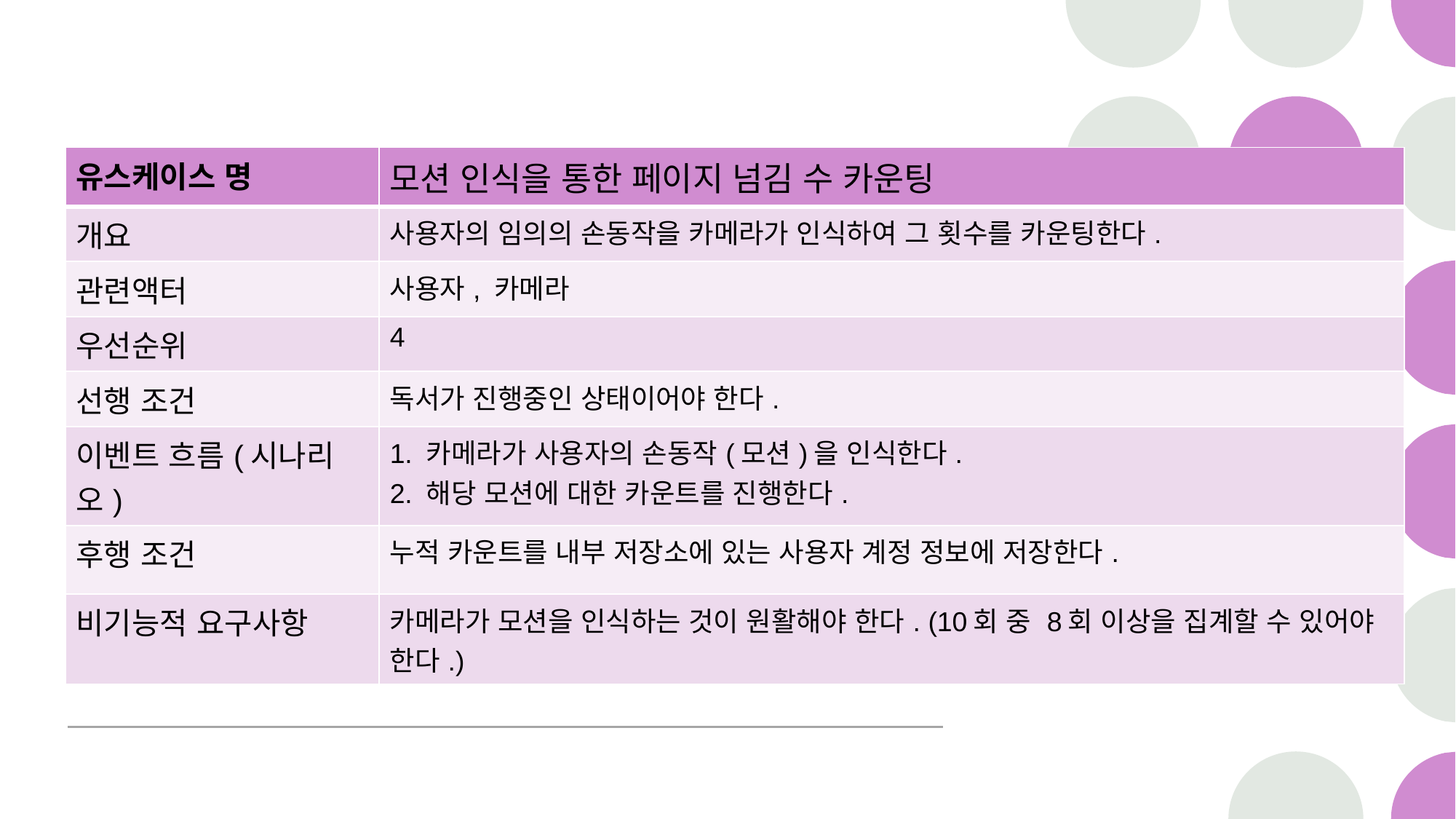

| 유스케이스 명 | 모션 인식을 통한 페이지 넘김 수 카운팅 |
| --- | --- |
| 개요 | 사용자의 임의의 손동작을 카메라가 인식하여 그 횟수를 카운팅한다. |
| 관련액터 | 사용자, 카메라 |
| 우선순위 | 4 |
| 선행 조건 | 독서가 진행중인 상태이어야 한다. |
| 이벤트 흐름(시나리오) | 1. 카메라가 사용자의 손동작(모션)을 인식한다. 2. 해당 모션에 대한 카운트를 진행한다. |
| 후행 조건 | 누적 카운트를 내부 저장소에 있는 사용자 계정 정보에 저장한다. |
| 비기능적 요구사항 | 카메라가 모션을 인식하는 것이 원활해야 한다. (10회 중 8회 이상을 집계할 수 있어야 한다.) |